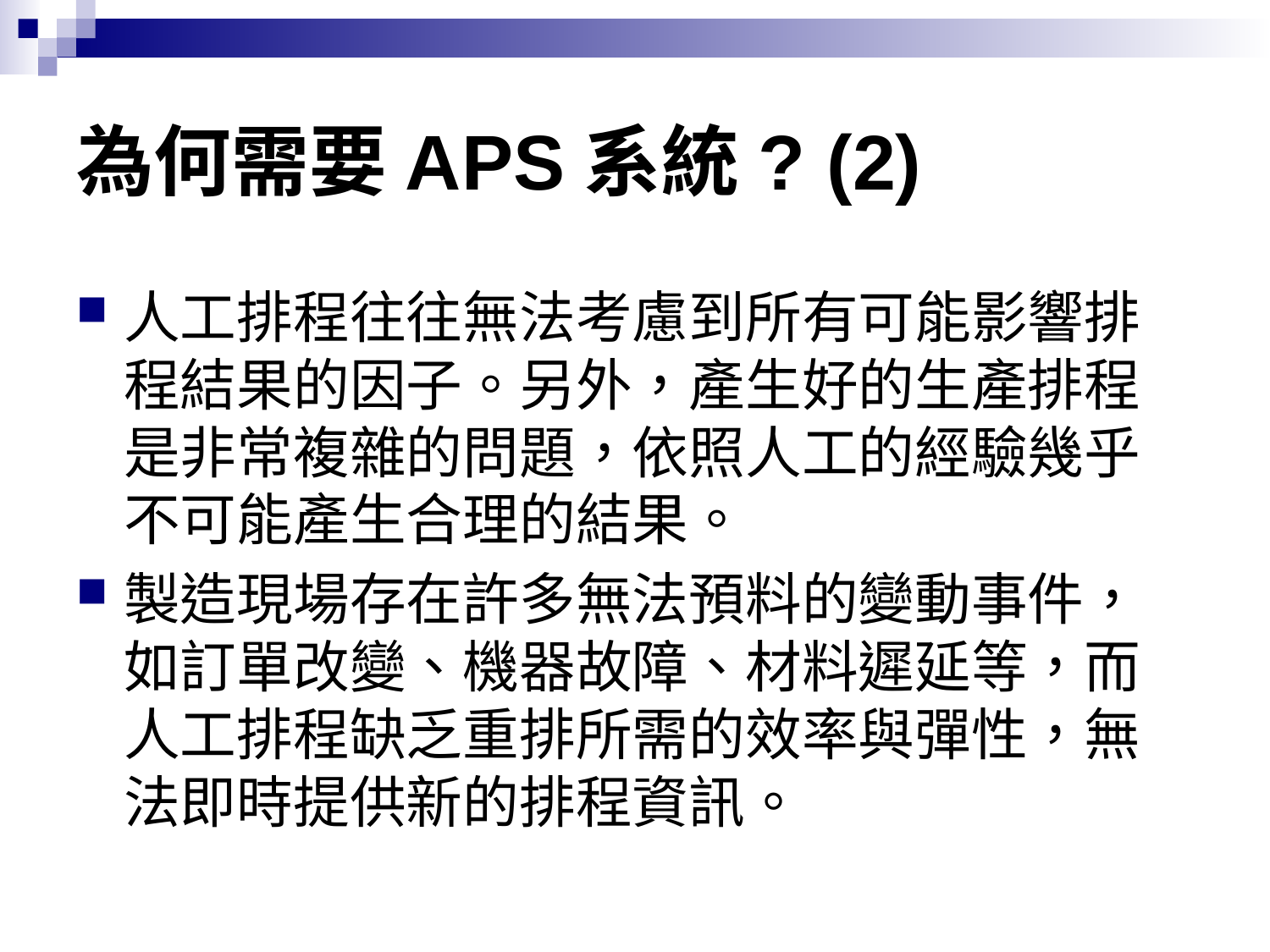

# 為何需要APS系統? (2)
人工排程往往無法考慮到所有可能影響排程結果的因子。另外，產生好的生產排程是非常複雜的問題，依照人工的經驗幾乎不可能產生合理的結果。
製造現場存在許多無法預料的變動事件，如訂單改變、機器故障、材料遲延等，而人工排程缺乏重排所需的效率與彈性，無法即時提供新的排程資訊。